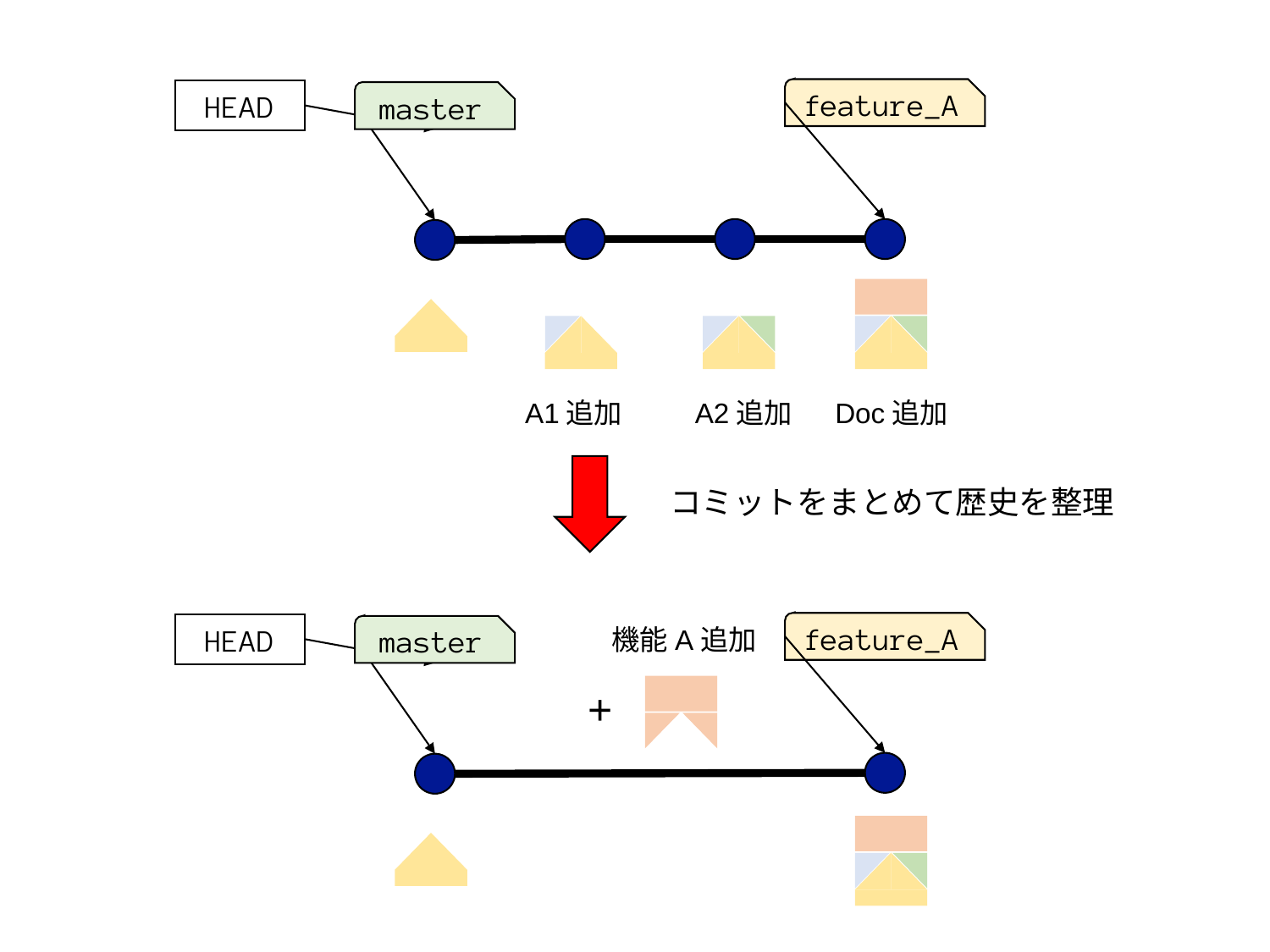

feature_A
HEAD
master

A1追加
A2追加
Doc追加

コミットをまとめて歴史を整理
feature_A
HEAD
master
機能A追加
+